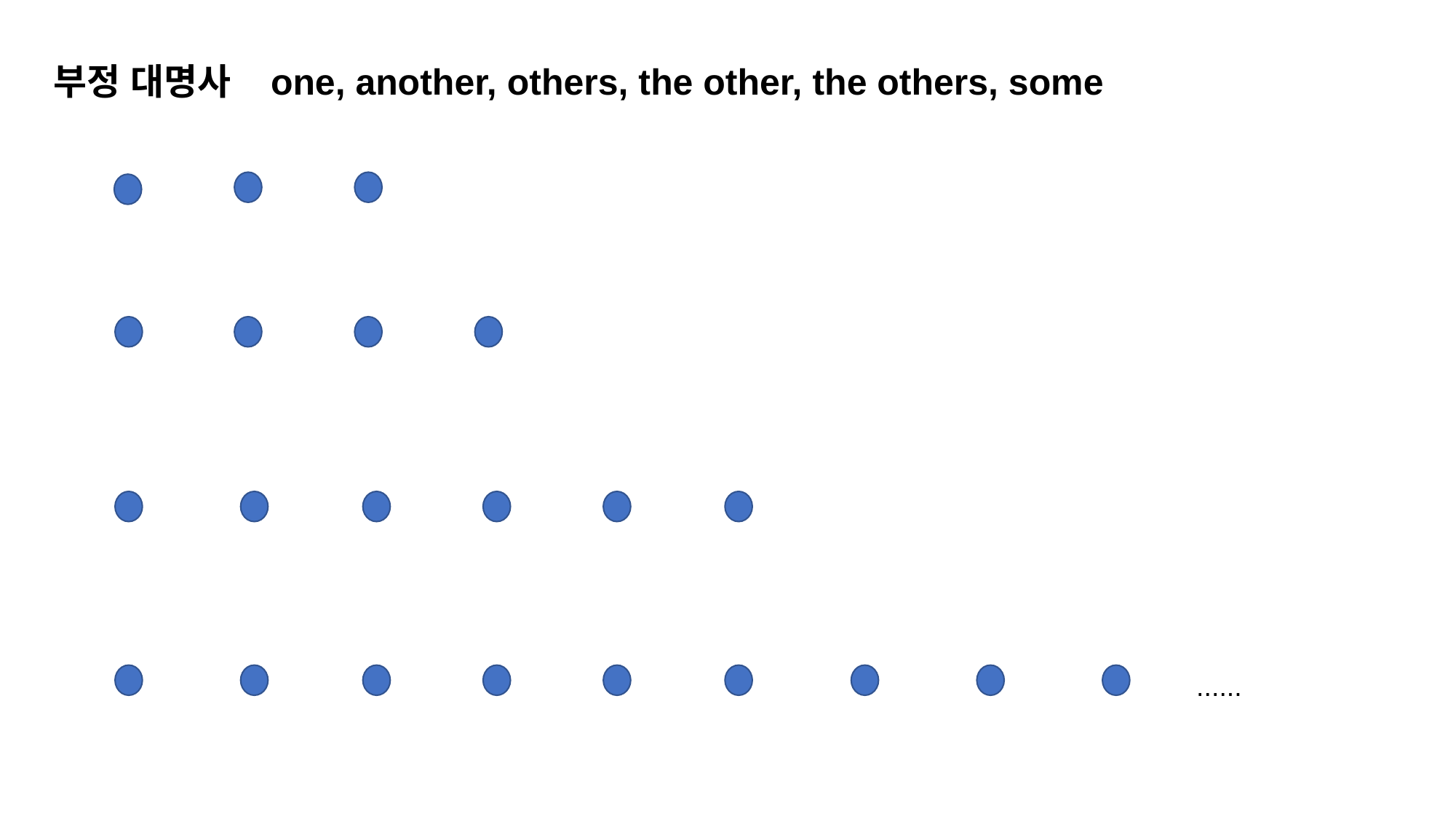

부정 대명사   one, another, others, the other, the others, some

......